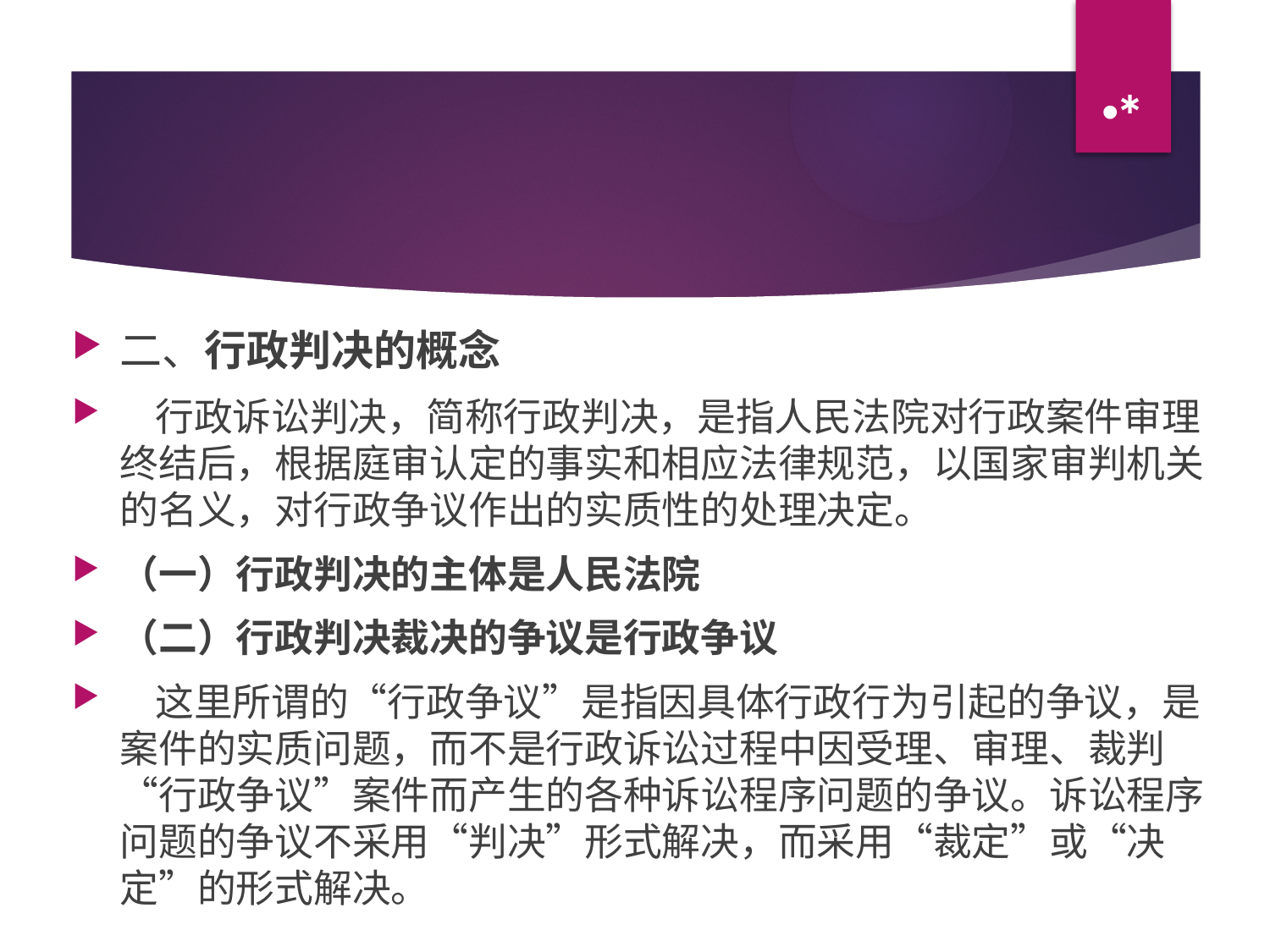

*
#
二、行政判决的概念
   行政诉讼判决，简称行政判决，是指人民法院对行政案件审理终结后，根据庭审认定的事实和相应法律规范，以国家审判机关的名义，对行政争议作出的实质性的处理决定。
（一）行政判决的主体是人民法院
（二）行政判决裁决的争议是行政争议
   这里所谓的“行政争议”是指因具体行政行为引起的争议，是案件的实质问题，而不是行政诉讼过程中因受理、审理、裁判“行政争议”案件而产生的各种诉讼程序问题的争议。诉讼程序问题的争议不采用“判决”形式解决，而采用“裁定”或“决定”的形式解决。